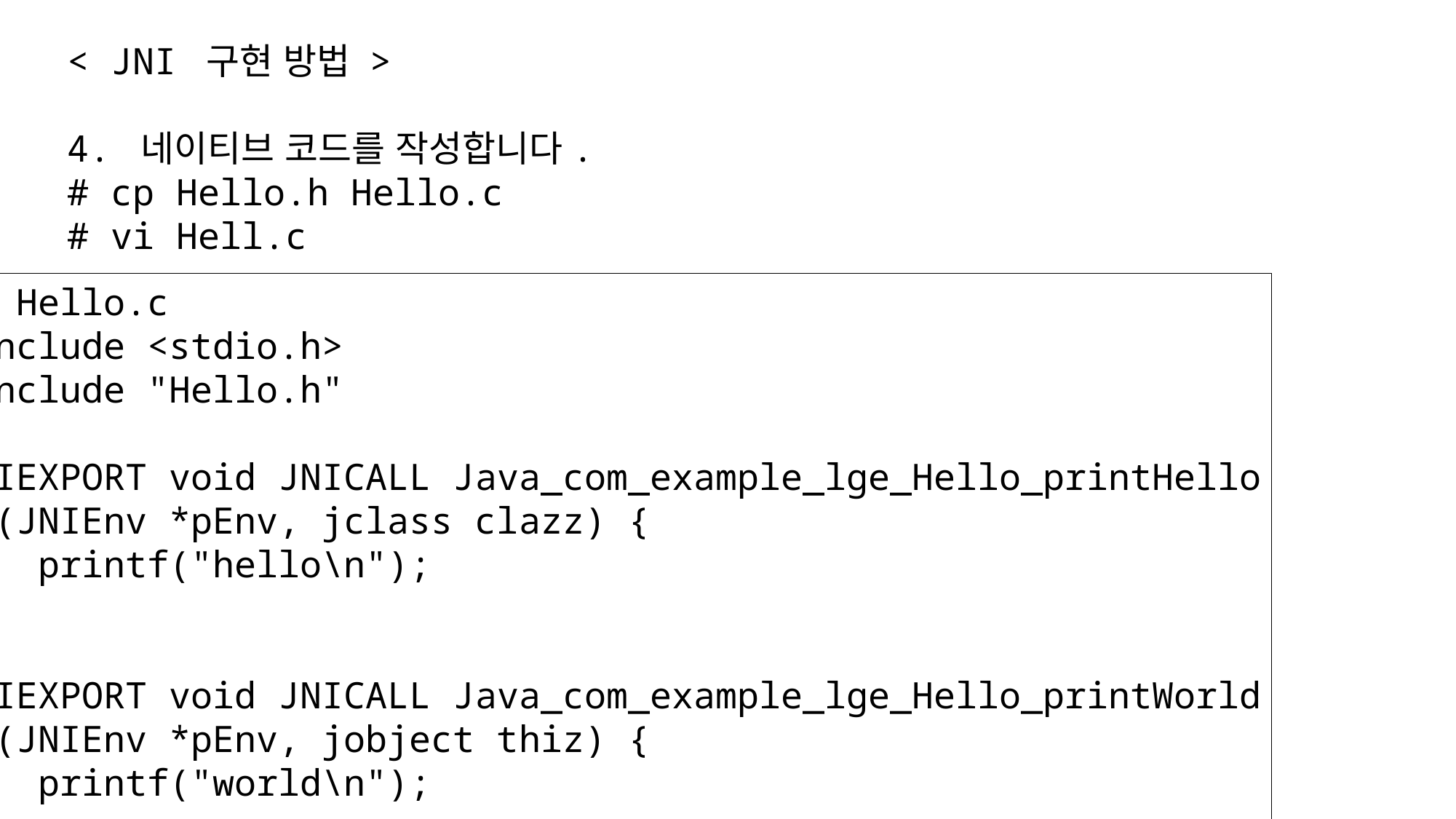

< JNI 구현 방법 >

4. 네이티브 코드를 작성합니다.
# cp Hello.h Hello.c
# vi Hell.c
// Hello.c
#include <stdio.h>
#include "Hello.h"

JNIEXPORT void JNICALL Java_com_example_lge_Hello_printHello
  (JNIEnv *pEnv, jclass clazz) {
    printf("hello\n");
}

JNIEXPORT void JNICALL Java_com_example_lge_Hello_printWorld
  (JNIEnv *pEnv, jobject thiz) {
    printf("world\n");
}